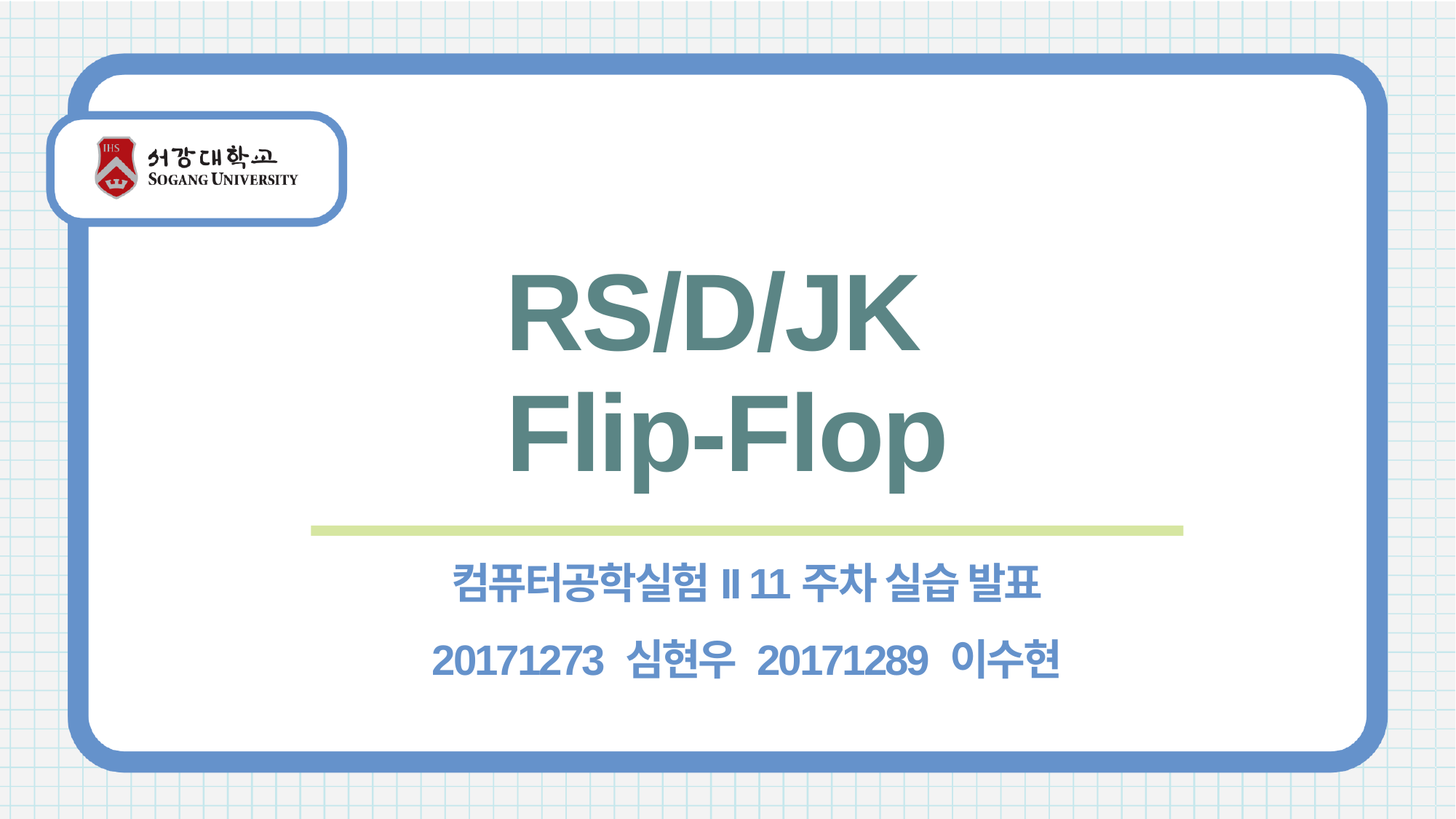

RS/D/JK
Flip-Flop
컴퓨터공학실험II 11주차 실습 발표
20171273 심현우 20171289 이수현